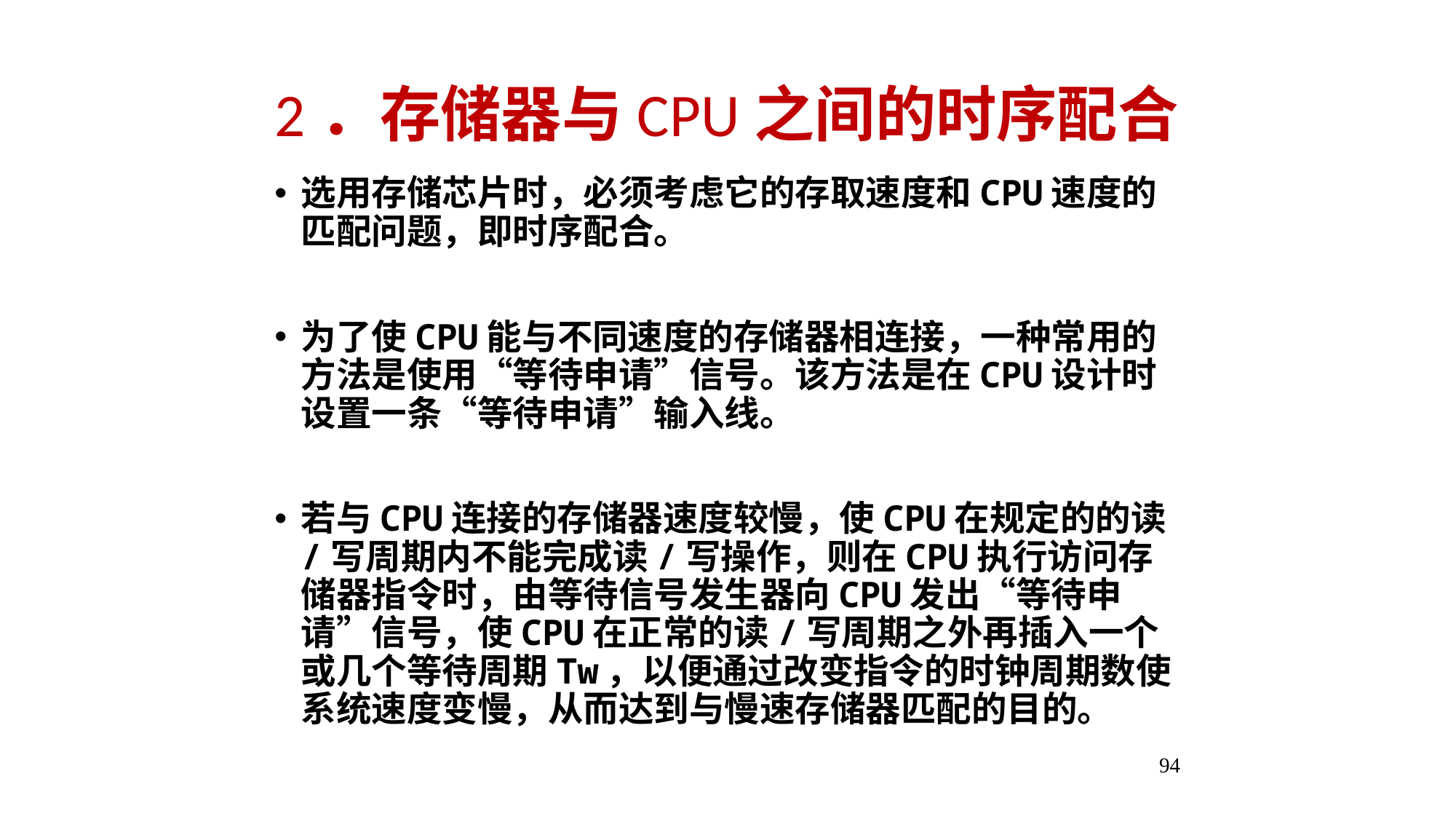

2．存储器与CPU之间的时序配合
选用存储芯片时，必须考虑它的存取速度和CPU速度的匹配问题，即时序配合。

为了使CPU能与不同速度的存储器相连接，一种常用的方法是使用“等待申请”信号。该方法是在CPU设计时设置一条“等待申请”输入线。

若与CPU连接的存储器速度较慢，使CPU在规定的的读/写周期内不能完成读/写操作，则在CPU执行访问存储器指令时，由等待信号发生器向CPU发出“等待申请”信号，使CPU在正常的读/写周期之外再插入一个或几个等待周期Tw，以便通过改变指令的时钟周期数使系统速度变慢，从而达到与慢速存储器匹配的目的。

94